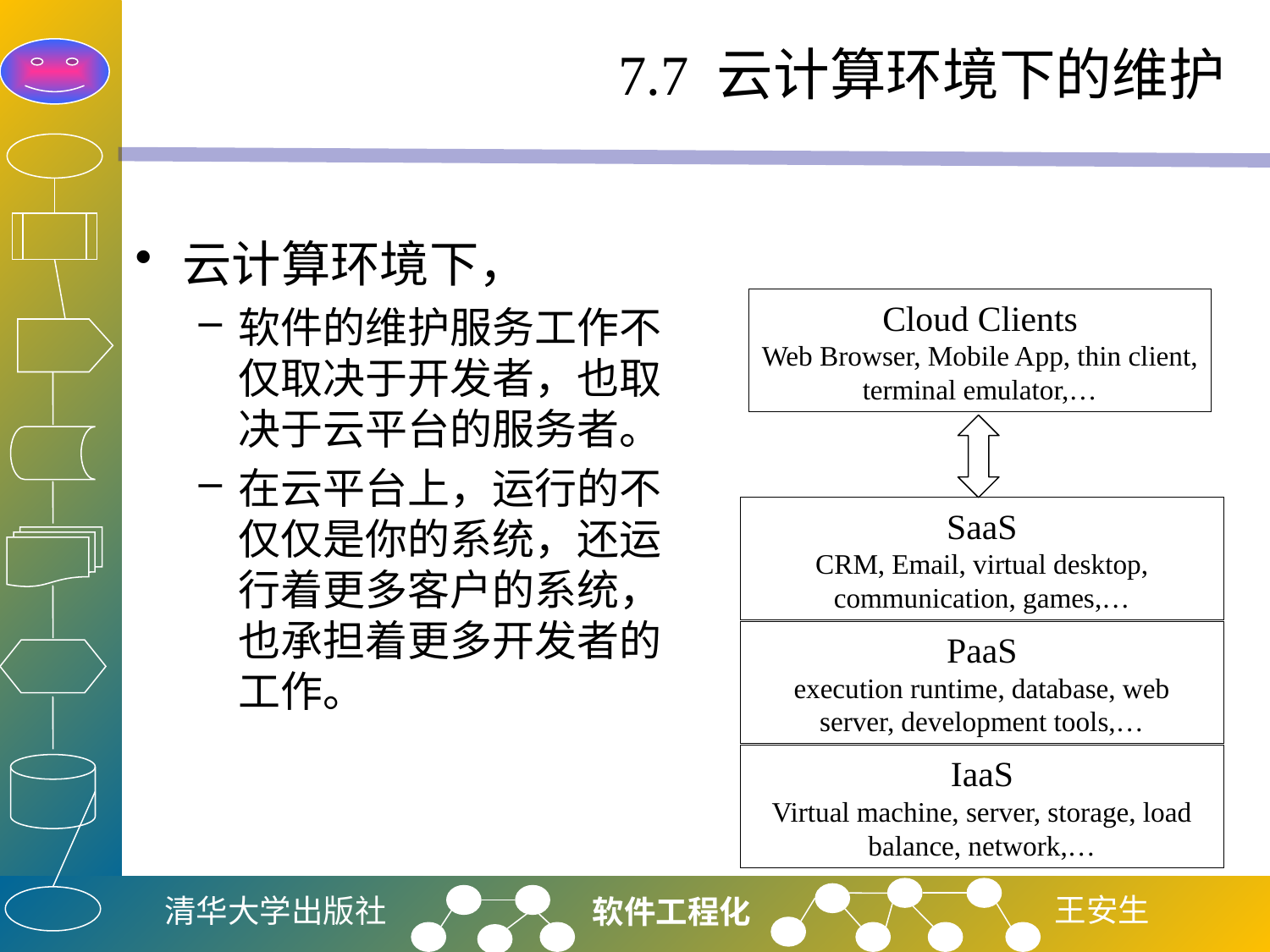

# 7.7 云计算环境下的维护
云计算环境下，
软件的维护服务工作不仅取决于开发者，也取决于云平台的服务者。
在云平台上，运行的不仅仅是你的系统，还运行着更多客户的系统，也承担着更多开发者的工作。

Cloud Clients
Web Browser, Mobile App, thin client, terminal emulator,…

SaaS
CRM, Email, virtual desktop, communication, games,…
PaaS
execution runtime, database, web server, development tools,…
IaaS
Virtual machine, server, storage, load balance, network,…